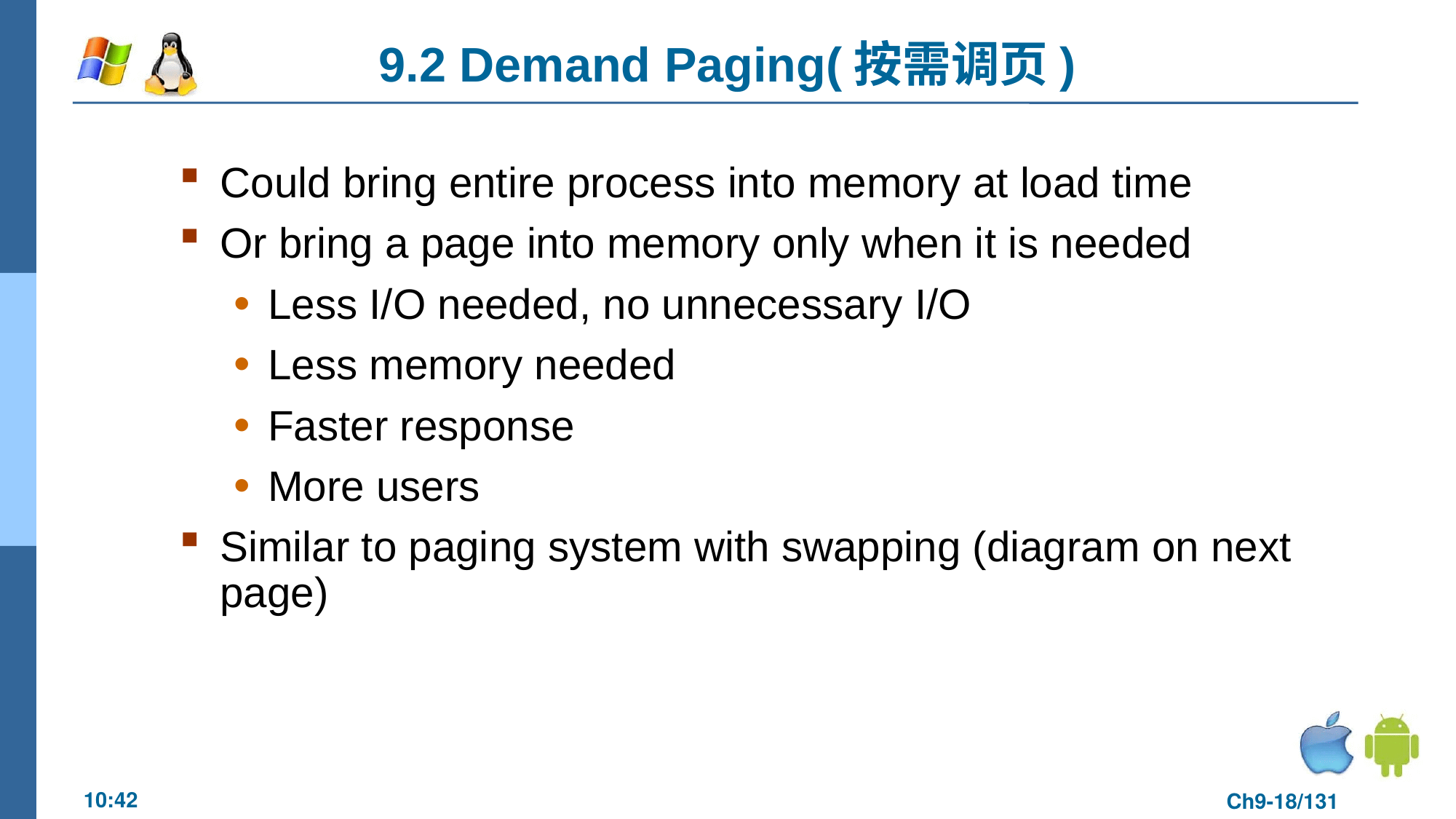

# 9.2 Demand Paging(按需调页)
Could bring entire process into memory at load time
Or bring a page into memory only when it is needed
Less I/O needed, no unnecessary I/O
Less memory needed
Faster response
More users
Similar to paging system with swapping (diagram on next page)